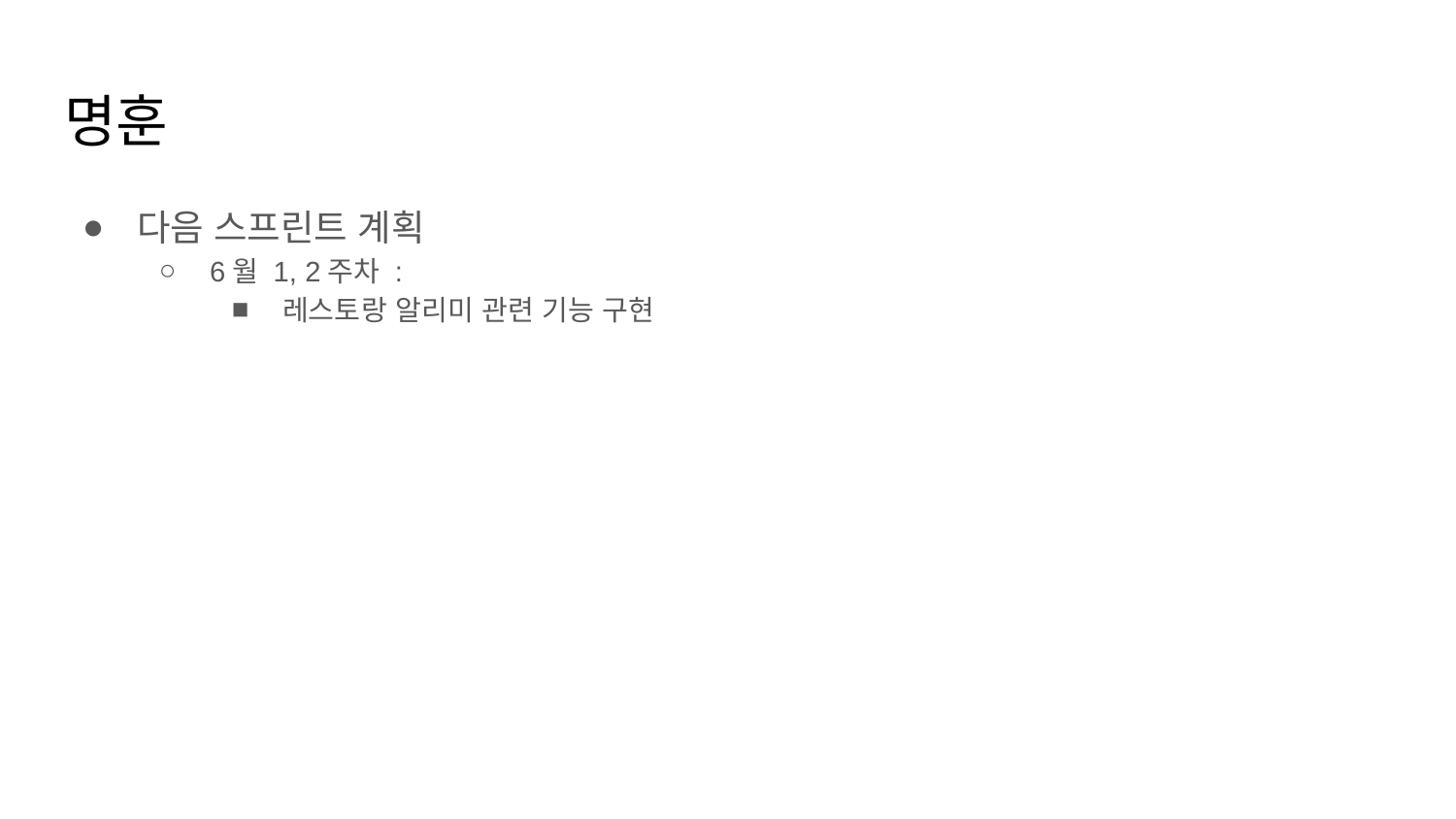

# 명훈
다음 스프린트 계획
6월 1, 2주차 :
레스토랑 알리미 관련 기능 구현